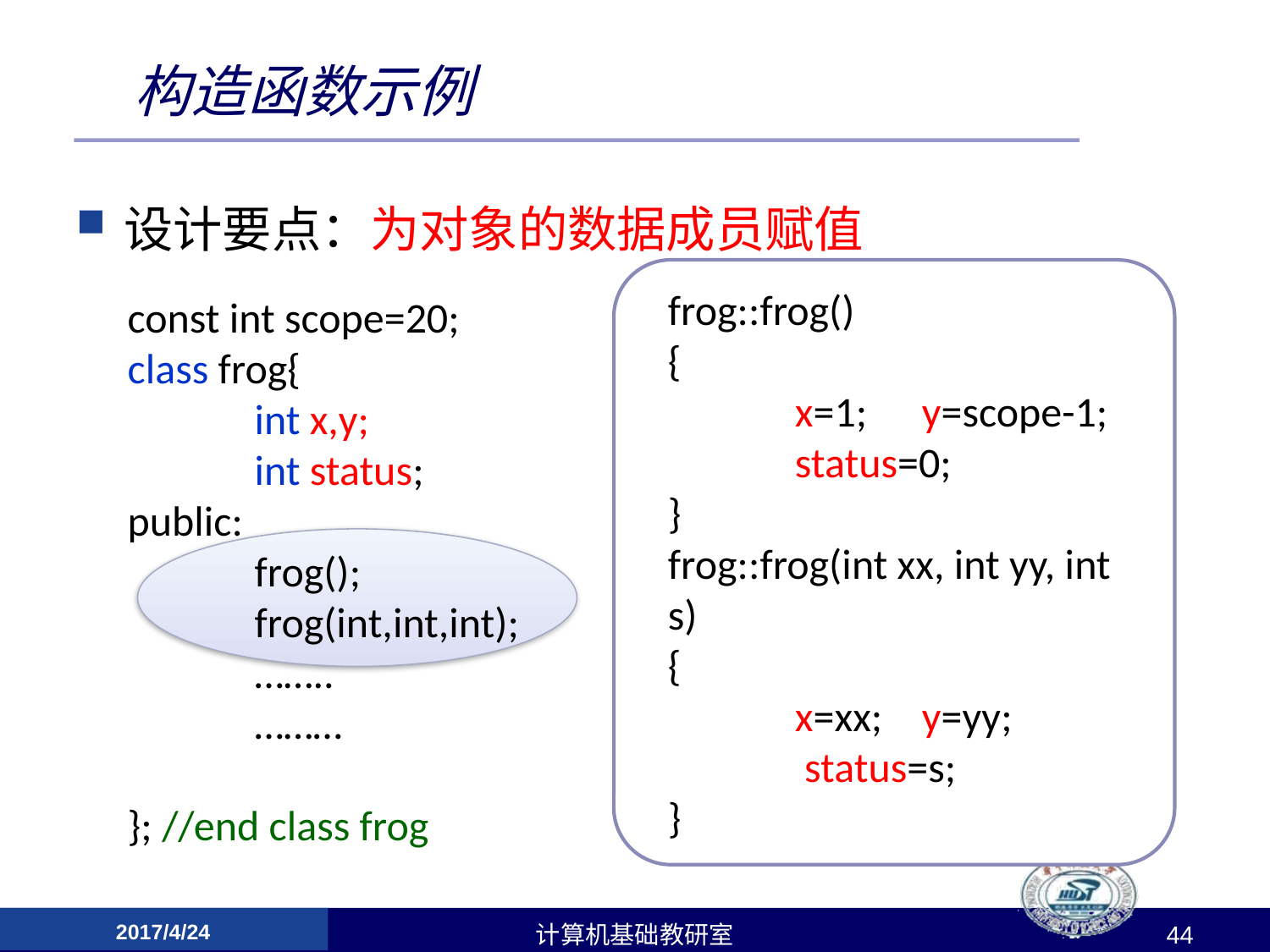

# 构造函数示例
设计要点：为对象的数据成员赋值
const int scope=20;
class frog{
	int x,y;
	int status;
public:
	frog();
	frog(int,int,int);
	……..
	………

}; //end class frog
frog::frog()
{
	x=1; 	y=scope-1;
	status=0;
}
frog::frog(int xx, int yy, int s)
{
	x=xx; 	y=yy;
	 status=s;
}

2017/4/24
计算机基础教研室
44